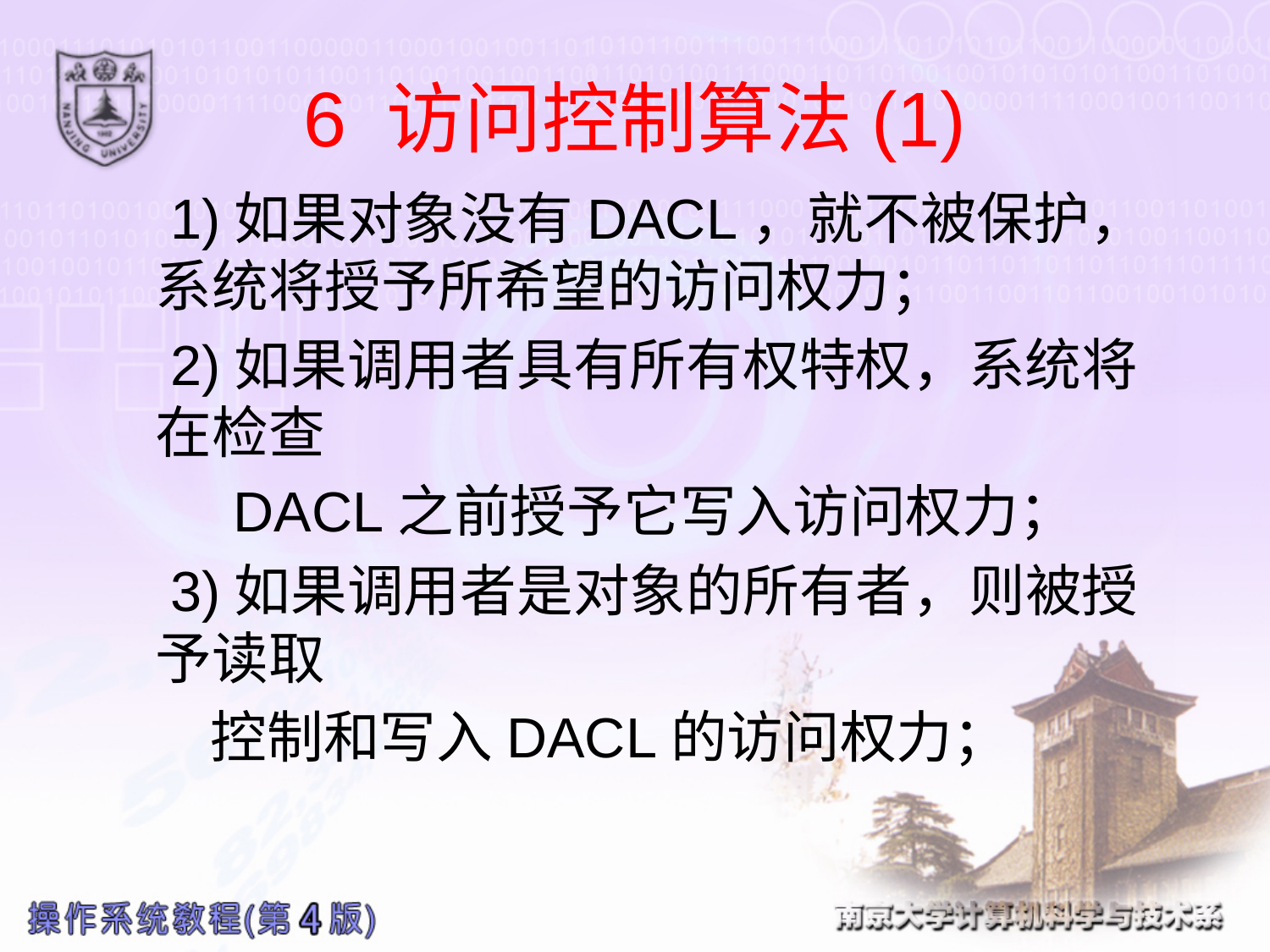

# 6 访问控制算法(1)
    1)如果对象没有DACL，就不被保护，系统将授予所希望的访问权力；
    2)如果调用者具有所有权特权，系统将在检查
        DACL之前授予它写入访问权力；
    3)如果调用者是对象的所有者，则被授予读取
       控制和写入DACL的访问权力；